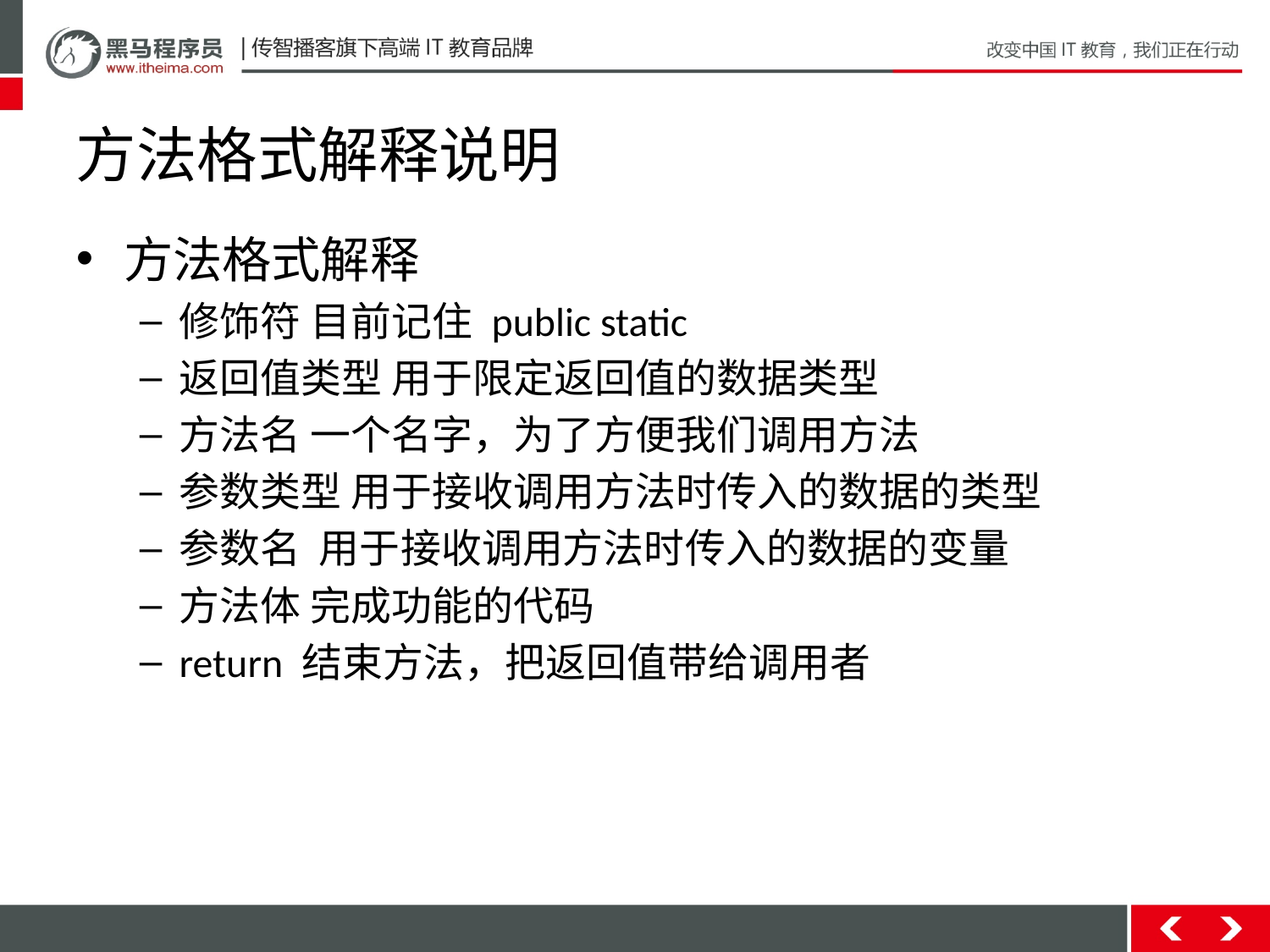

# 方法格式解释说明
方法格式解释
修饰符 目前记住 public static
返回值类型 用于限定返回值的数据类型
方法名 一个名字，为了方便我们调用方法
参数类型 用于接收调用方法时传入的数据的类型
参数名  用于接收调用方法时传入的数据的变量
方法体 完成功能的代码
return 结束方法，把返回值带给调用者